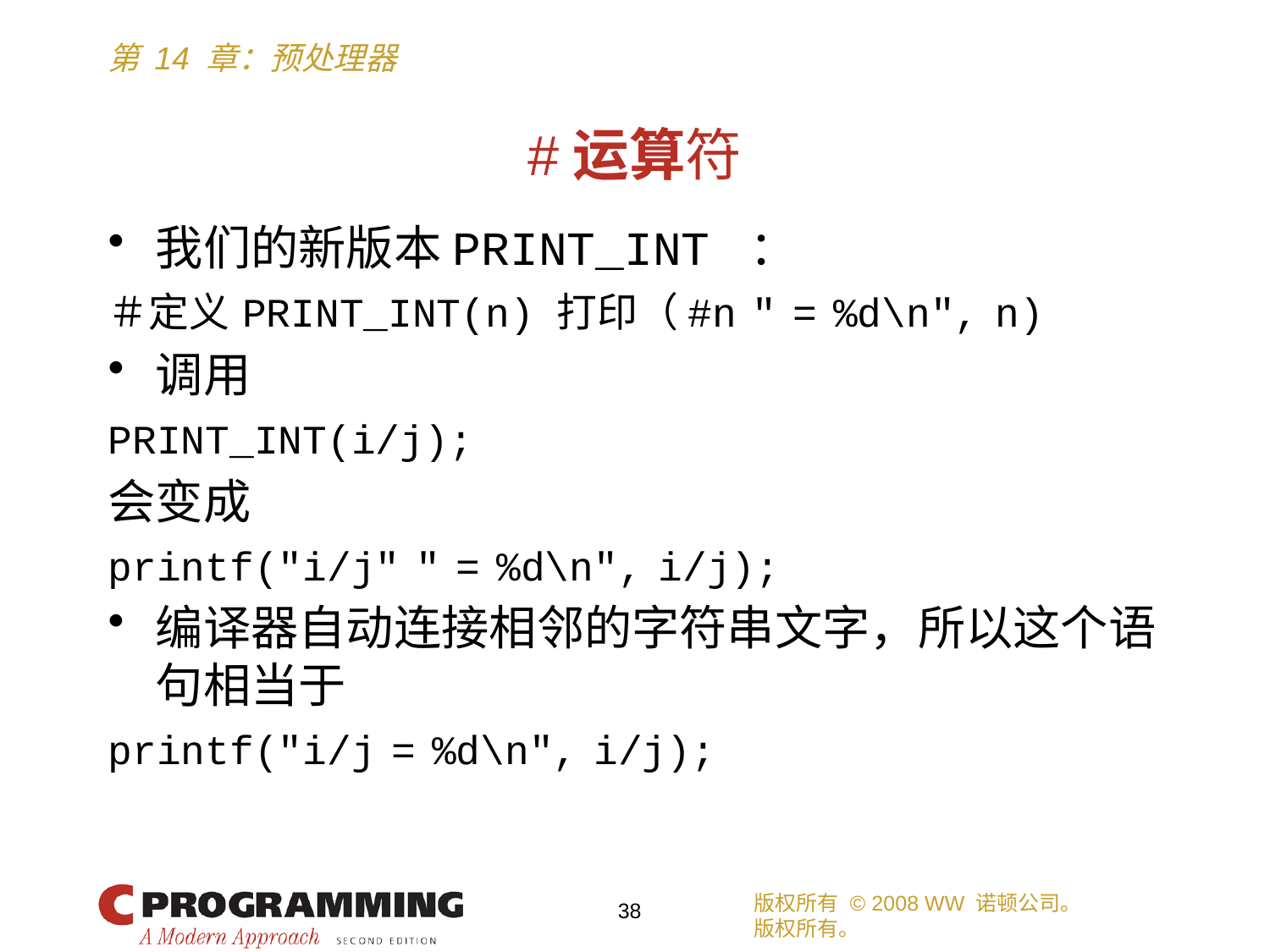

# #运算符
我们的新版本PRINT_INT ：
＃定义 PRINT_INT(n) 打印（#n " = %d\n", n)
调用
PRINT_INT(i/j);
会变成
printf("i/j" " = %d\n", i/j);
编译器自动连接相邻的字符串文字，所以这个语句相当于
printf("i/j = %d\n", i/j);
版权所有 © 2008 WW 诺顿公司。
版权所有。
38